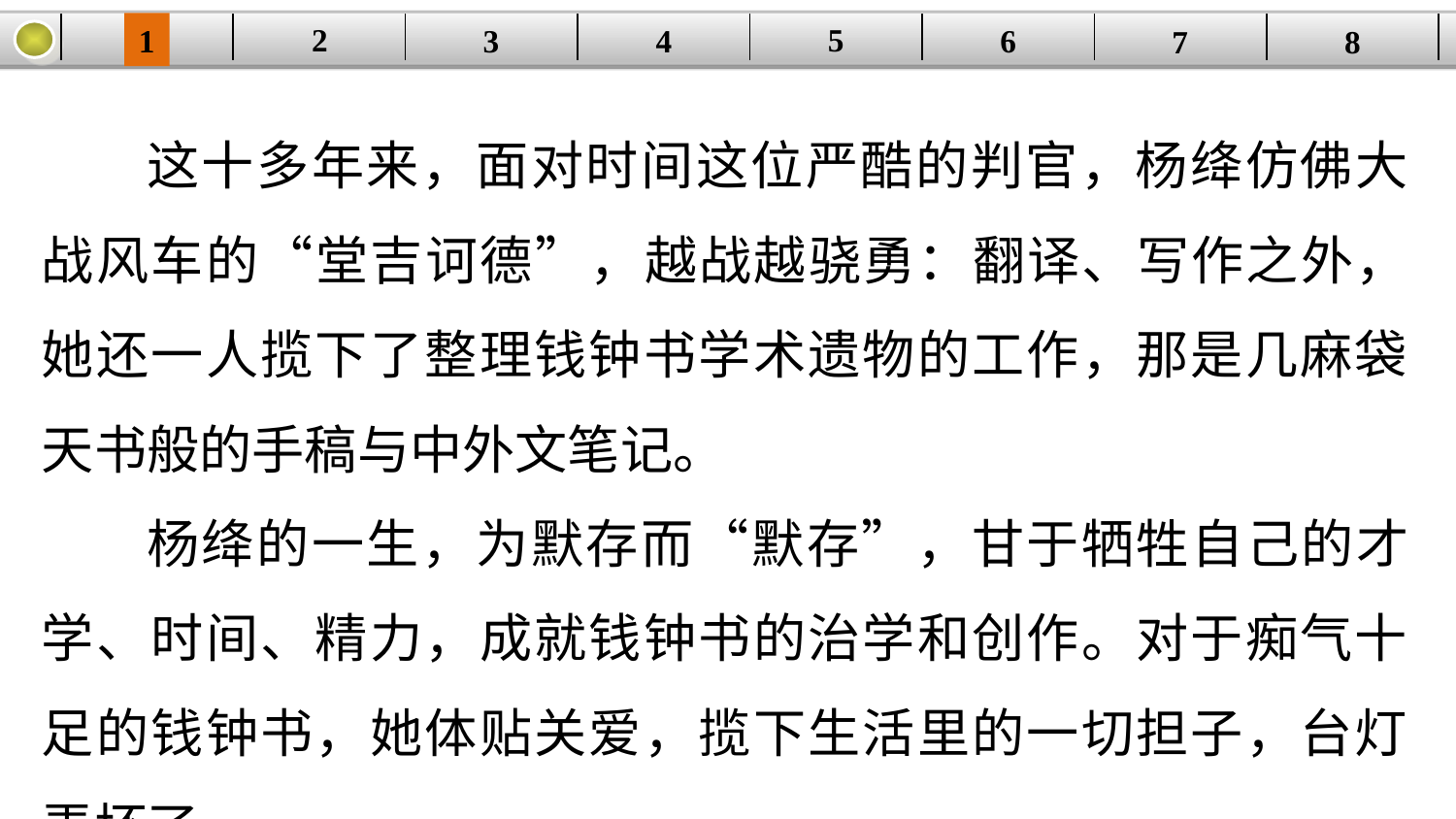

5
2
1
4
6
|  |  |  |  |  |  |  |  |
| --- | --- | --- | --- | --- | --- | --- | --- |
3
8
7

这十多年来，面对时间这位严酷的判官，杨绛仿佛大战风车的“堂吉诃德”，越战越骁勇：翻译、写作之外，她还一人揽下了整理钱钟书学术遗物的工作，那是几麻袋天书般的手稿与中外文笔记。
杨绛的一生，为默存而“默存”，甘于牺牲自己的才学、时间、精力，成就钱钟书的治学和创作。对于痴气十足的钱钟书，她体贴关爱，揽下生活里的一切担子，台灯弄坏了，